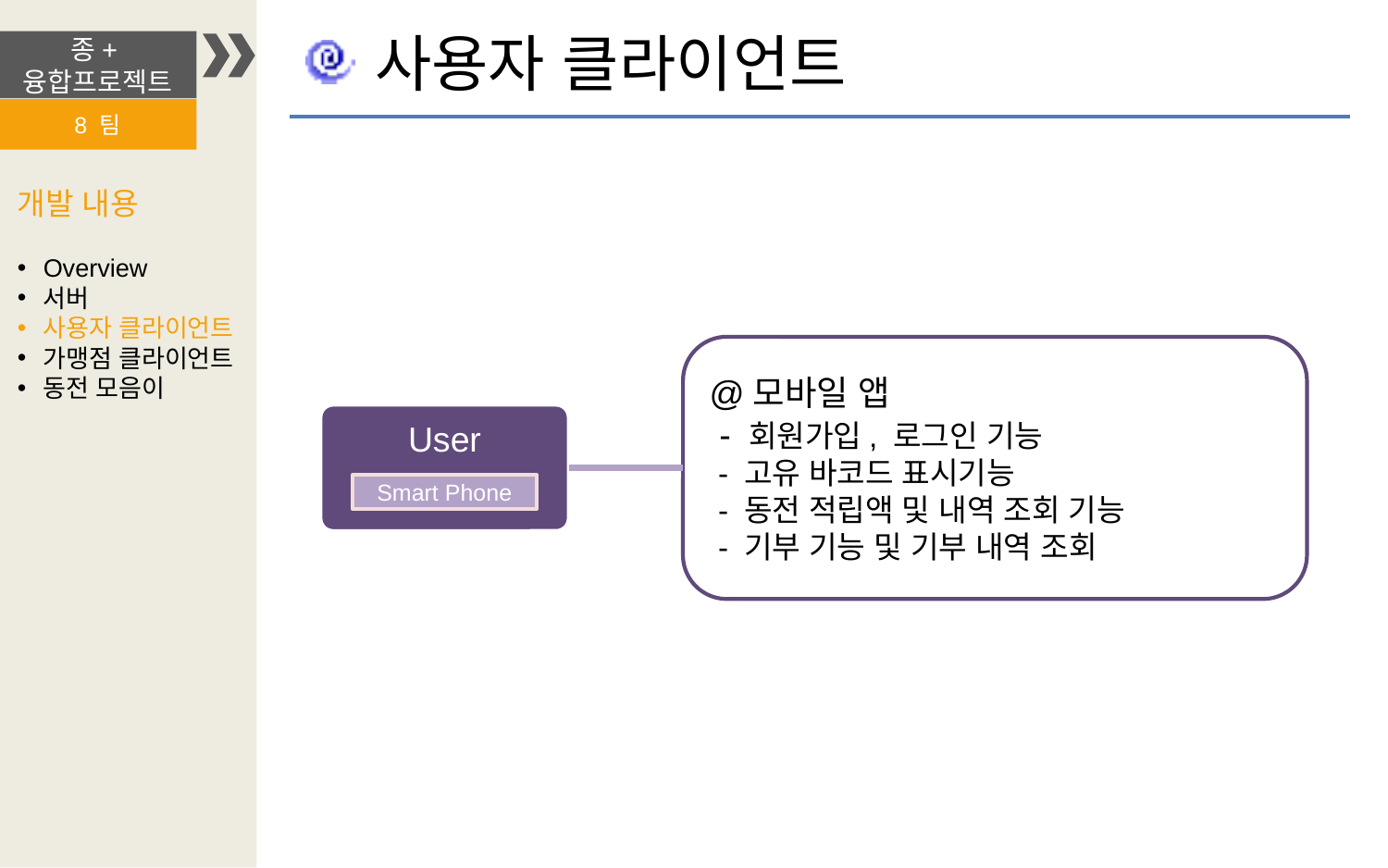

사용자 클라이언트
종+융합프로젝트

8 팀
개발 내용

Overview
서버
사용자 클라이언트
가맹점 클라이언트
동전 모음이
@모바일 앱
 - 회원가입, 로그인 기능
 - 고유 바코드 표시기능
 - 동전 적립액 및 내역 조회 기능
 - 기부 기능 및 기부 내역 조회

User

Smart Phone